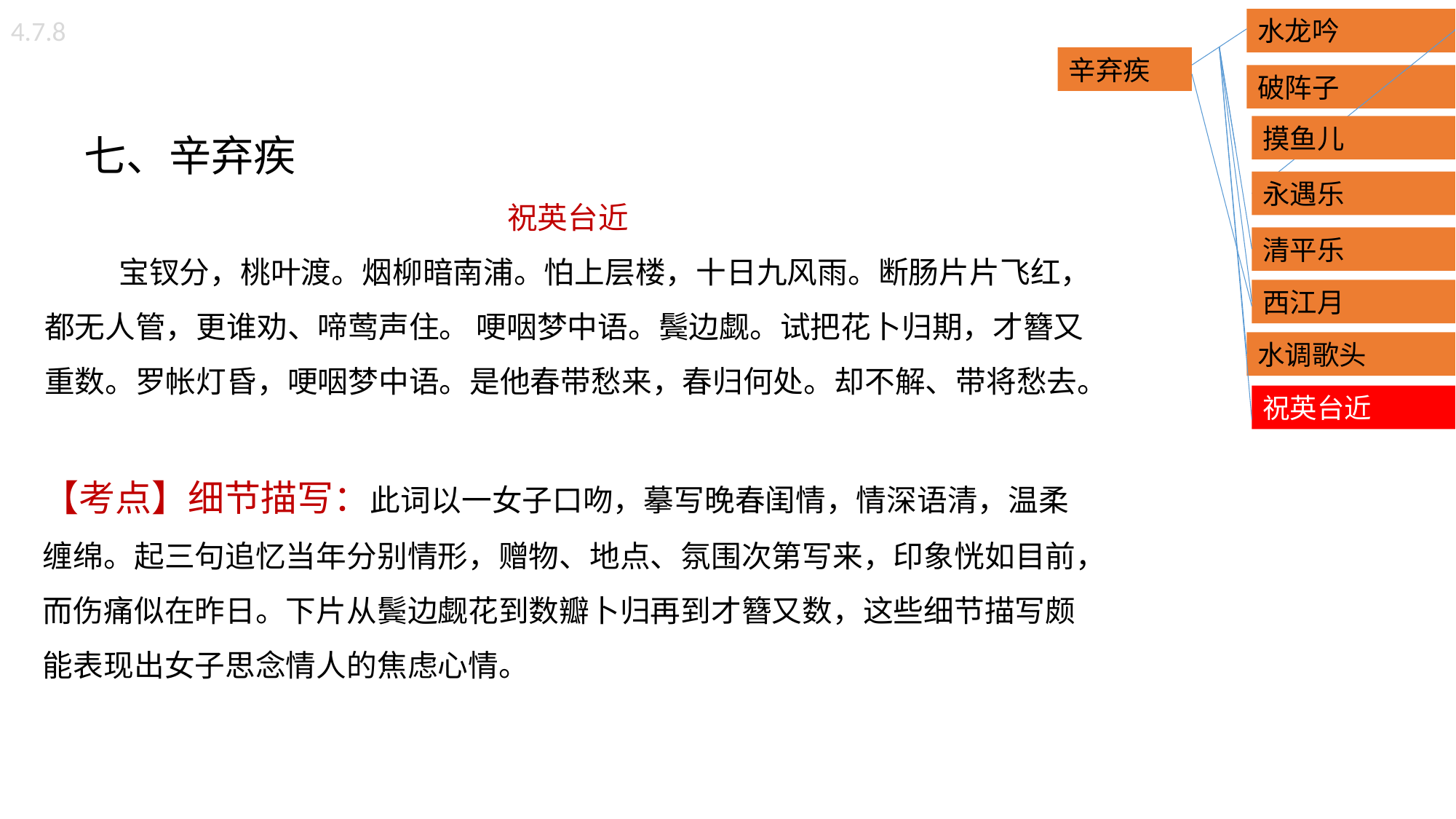

4.7.8
水龙吟
辛弃疾
破阵子
    七、辛弃疾
祝英台近
          宝钗分，桃叶渡。烟柳暗南浦。怕上层楼，十日九风雨。断肠片片飞红，都无人管，更谁劝、啼莺声住。 哽咽梦中语。鬓边觑。试把花卜归期，才簪又重数。罗帐灯昏，哽咽梦中语。是他春带愁来，春归何处。却不解、带将愁去。

【考点】细节描写：此词以一女子口吻，摹写晚春闺情，情深语清，温柔缠绵。起三句追忆当年分别情形，赠物、地点、氛围次第写来，印象恍如目前，而伤痛似在昨日。下片从鬓边觑花到数瓣卜归再到才簪又数，这些细节描写颇能表现出女子思念情人的焦虑心情。
摸鱼儿
永遇乐
清平乐
西江月
水调歌头
祝英台近